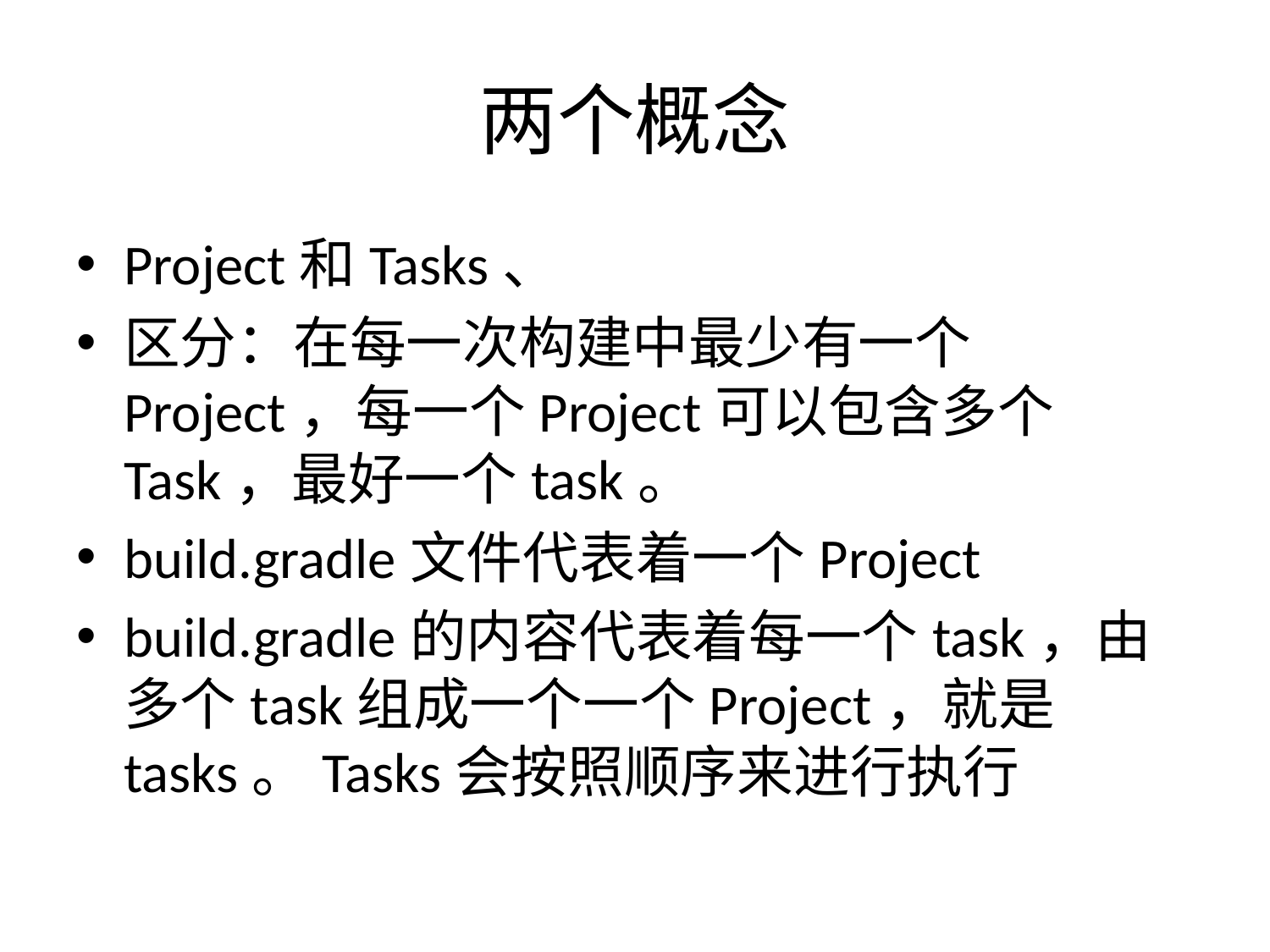

# 两个概念
Project和Tasks、
区分：在每一次构建中最少有一个Project，每一个Project可以包含多个Task，最好一个task。
build.gradle文件代表着一个Project
build.gradle的内容代表着每一个task，由多个task组成一个一个Project，就是tasks。Tasks会按照顺序来进行执行